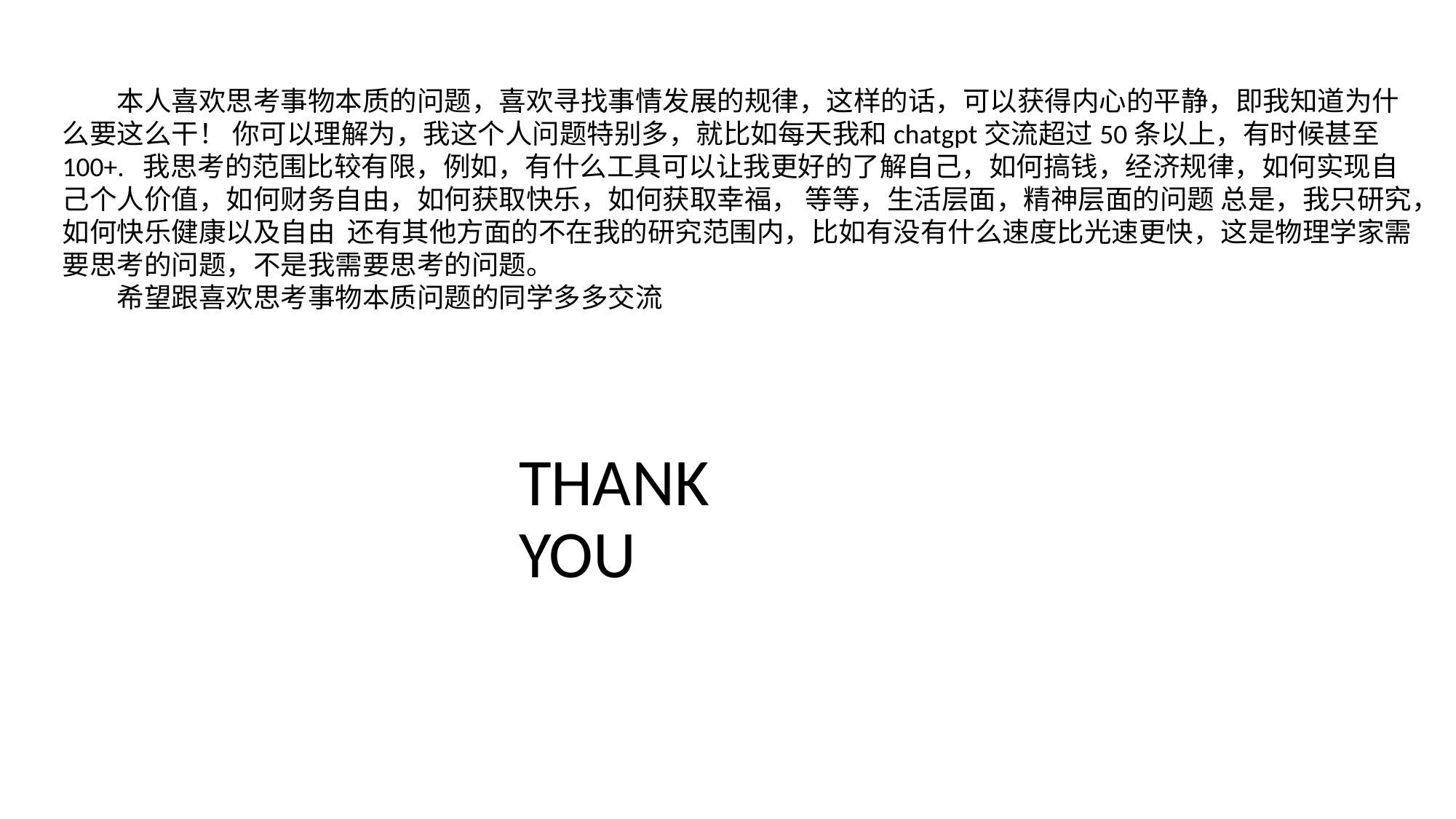

本人喜欢思考事物本质的问题，喜欢寻找事情发展的规律，这样的话，可以获得内心的平静，即我知道为什么要这么干！ 你可以理解为，我这个人问题特别多，就比如每天我和chatgpt交流超过50条以上，有时候甚至100+.  我思考的范围比较有限，例如，有什么工具可以让我更好的了解自己，如何搞钱，经济规律，如何实现自己个人价值，如何财务自由，如何获取快乐，如何获取幸福， 等等，生活层面，精神层面的问题 总是，我只研究，如何快乐健康以及自由  还有其他方面的不在我的研究范围内，比如有没有什么速度比光速更快，这是物理学家需要思考的问题，不是我需要思考的问题。
希望跟喜欢思考事物本质问题的同学多多交流
# THANK YOU